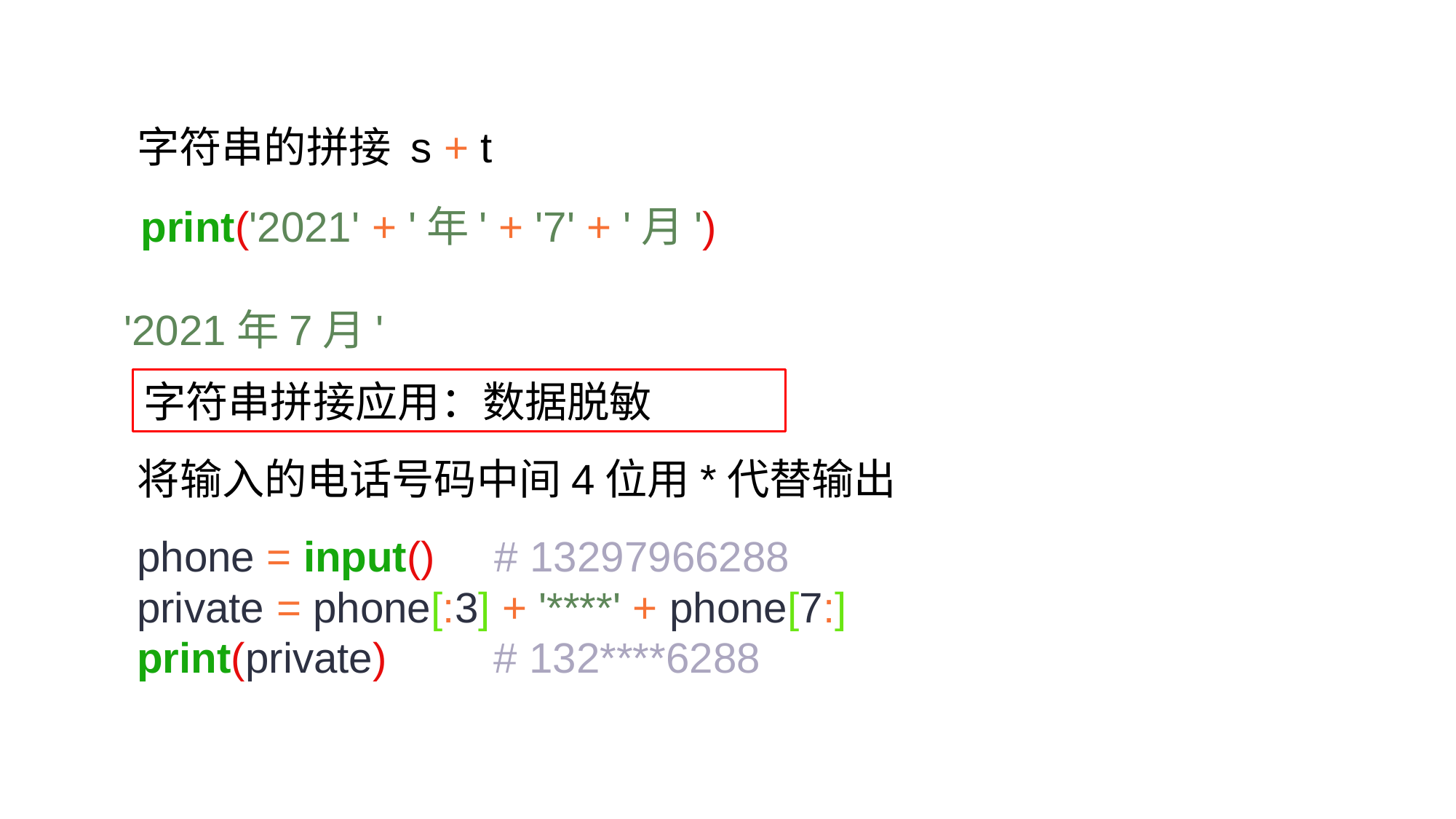

字符串的拼接 s + t
print('2021' + '年' + '7' + '月')
'2021年7月'
字符串拼接应用：数据脱敏
将输入的电话号码中间4位用*代替输出
phone = input()     # 13297966288
private = phone[:3] + '****' + phone[7:]
print(private)         # 132****6288